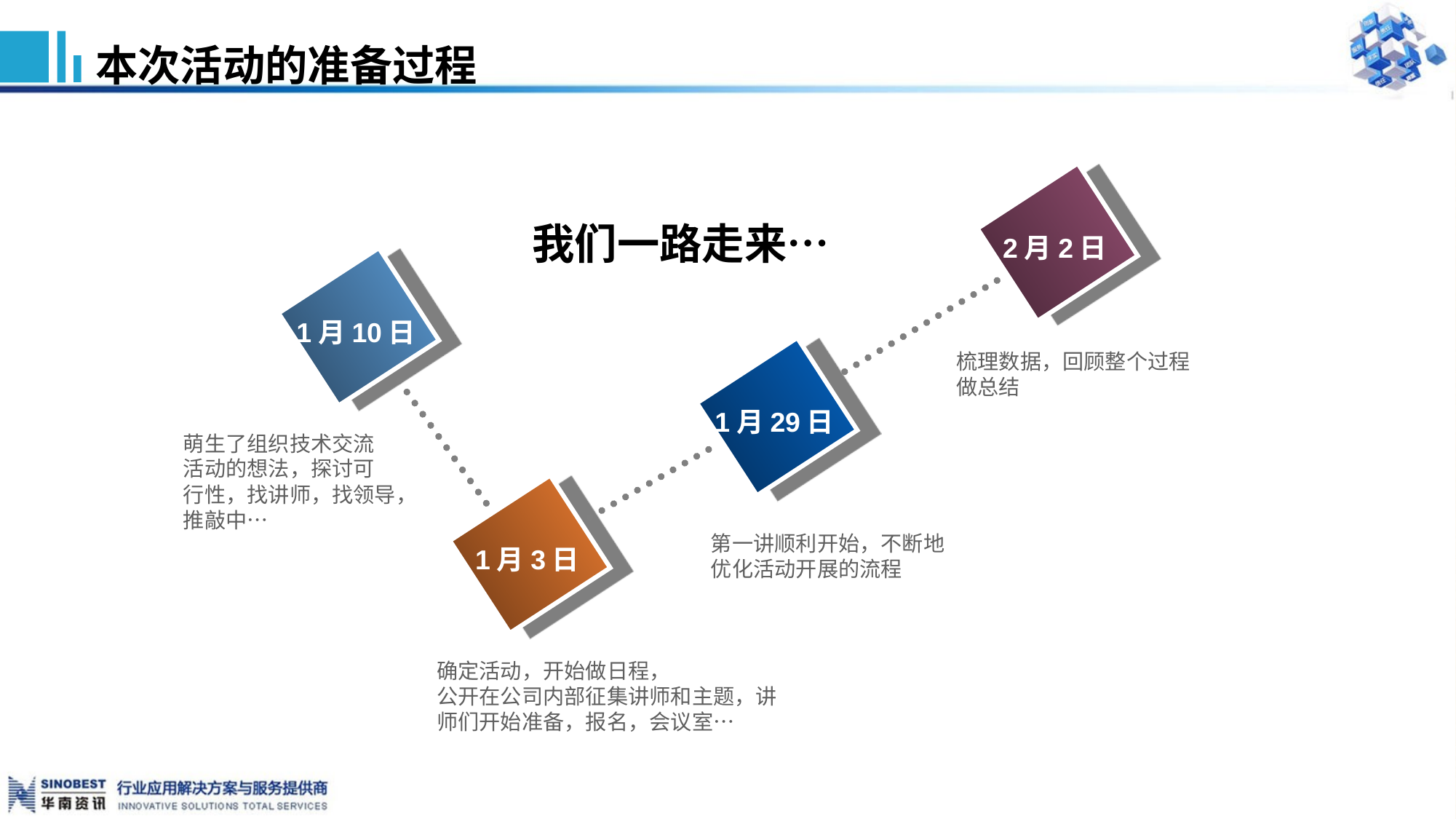

# 本次活动的准备过程

我们一路走来…
2月2日

1月10日
梳理数据，回顾整个过程
做总结

1月29日
萌生了组织技术交流
活动的想法，探讨可
行性，找讲师，找领导，
推敲中…

第一讲顺利开始，不断地
优化活动开展的流程
1月3日
确定活动，开始做日程，
公开在公司内部征集讲师和主题，讲
师们开始准备，报名，会议室…